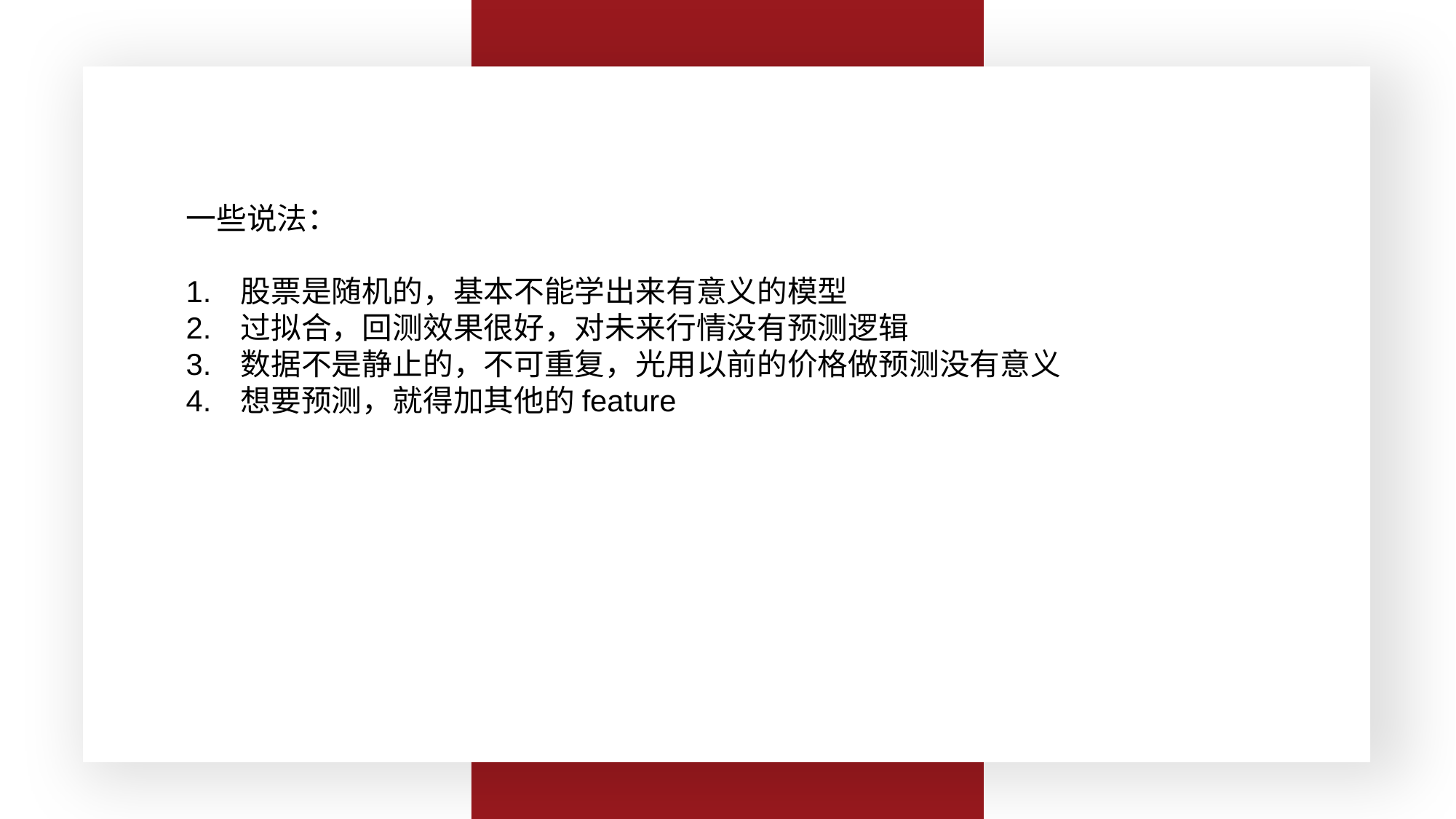

技术分析

一些说法：

股票是随机的，基本不能学出来有意义的模型
过拟合，回测效果很好，对未来行情没有预测逻辑
数据不是静止的，不可重复，光用以前的价格做预测没有意义
想要预测，就得加其他的feature